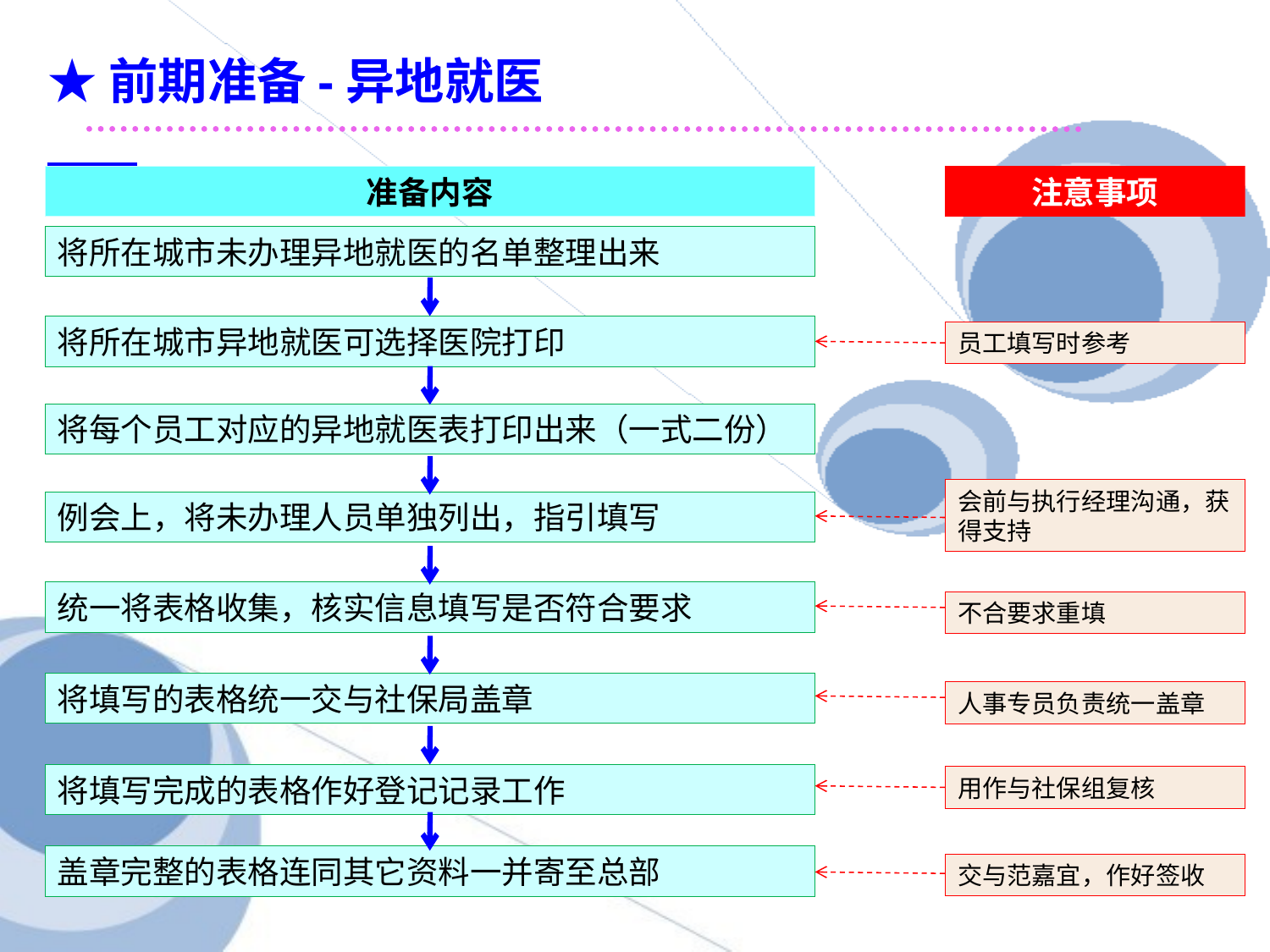

★前期准备-异地就医
准备内容
注意事项
将所在城市未办理异地就医的名单整理出来
将所在城市异地就医可选择医院打印
员工填写时参考
将每个员工对应的异地就医表打印出来（一式二份）
会前与执行经理沟通，获得支持
例会上，将未办理人员单独列出，指引填写
统一将表格收集，核实信息填写是否符合要求
不合要求重填
将填写的表格统一交与社保局盖章
人事专员负责统一盖章
将填写完成的表格作好登记记录工作
用作与社保组复核
盖章完整的表格连同其它资料一并寄至总部
交与范嘉宜，作好签收